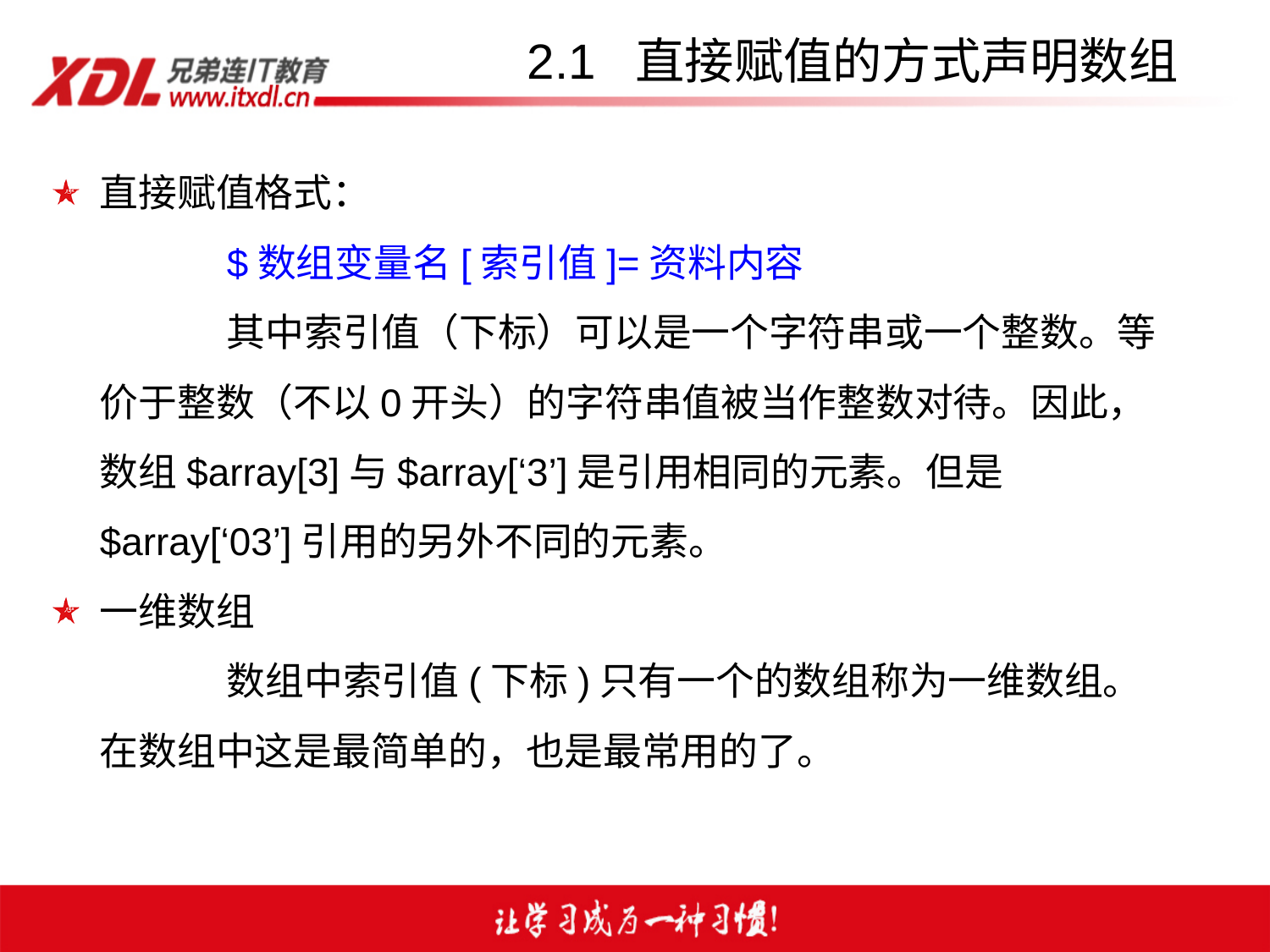

# 2.1  直接赋值的方式声明数组
直接赋值格式：
		$数组变量名[索引值]=资料内容
		其中索引值（下标）可以是一个字符串或一个整数。等价于整数（不以0开头）的字符串值被当作整数对待。因此，数组$array[3]与$array[‘3’]是引用相同的元素。但是$array[‘03’]引用的另外不同的元素。
一维数组
		数组中索引值(下标)只有一个的数组称为一维数组。在数组中这是最简单的，也是最常用的了。